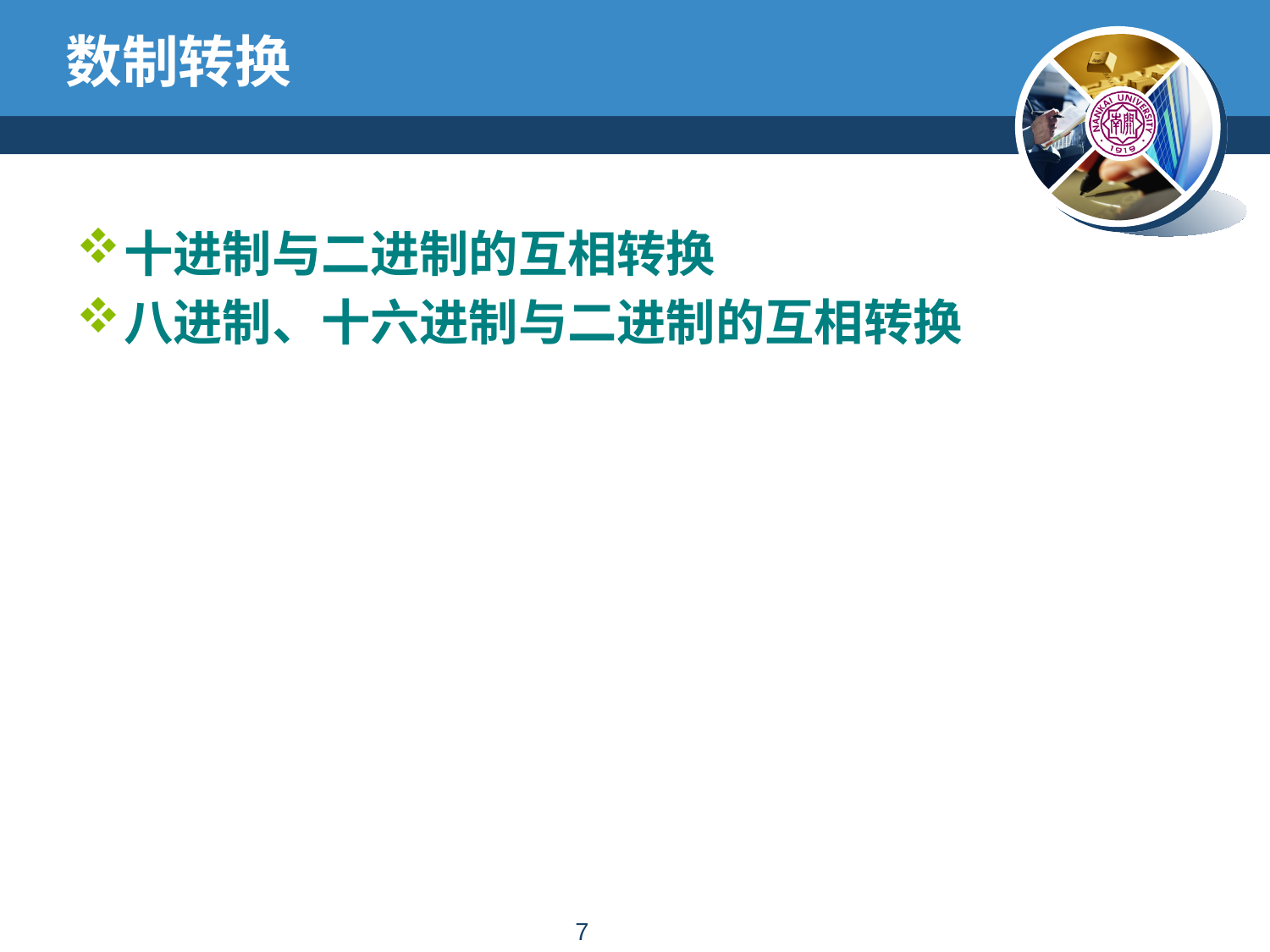

# 数制转换
十进制与二进制的互相转换
八进制、十六进制与二进制的互相转换

7